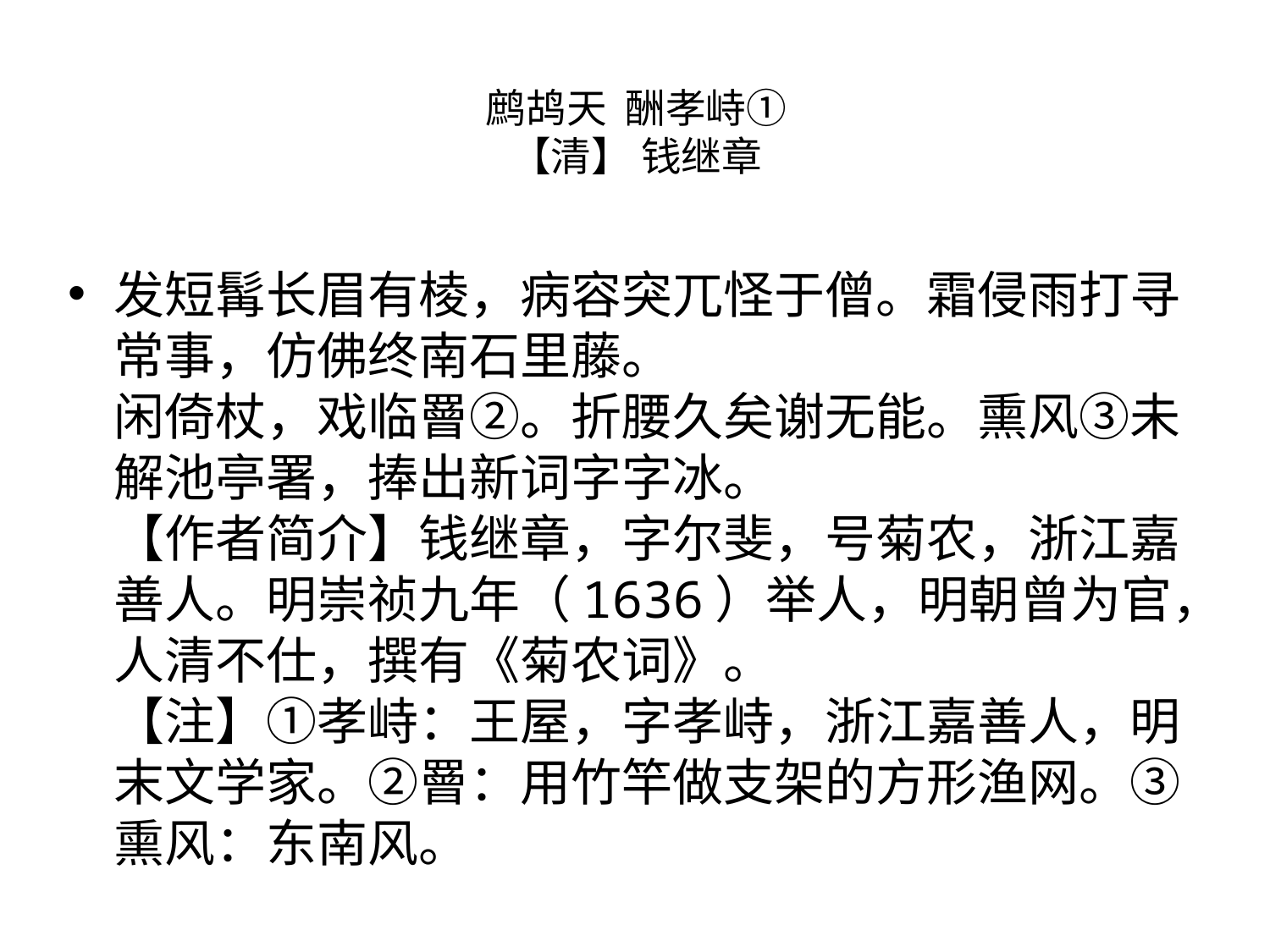

# 鹧鸪天  酬孝峙① 【清】 钱继章
发短髯长眉有棱，病容突兀怪于僧。霜侵雨打寻常事，仿佛终南石里藤。
闲倚杖，戏临罾②。折腰久矣谢无能。熏风③未解池亭署，捧出新词字字冰。
【作者简介】钱继章，字尔斐，号菊农，浙江嘉善人。明崇祯九年（1636）举人，明朝曾为官，人清不仕，撰有《菊农词》。
【注】①孝峙：王屋，字孝峙，浙江嘉善人，明末文学家。②罾：用竹竿做支架的方形渔网。③熏风：东南风。